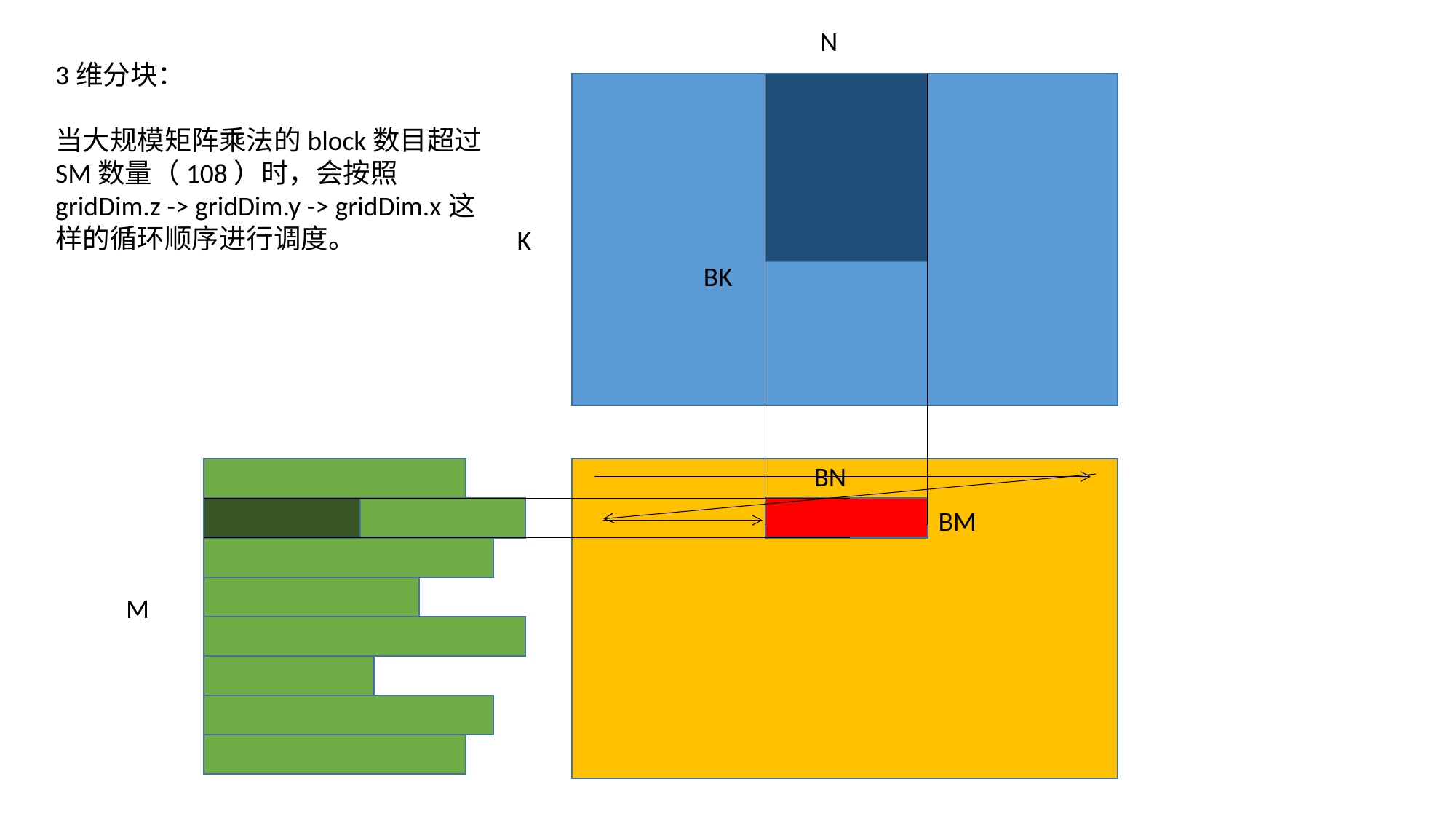

N
3维分块：

当大规模矩阵乘法的block数目超过SM数量（108）时，会按照gridDim.z -> gridDim.y -> gridDim.x这样的循环顺序进行调度。

K
BK
BN

BM

M